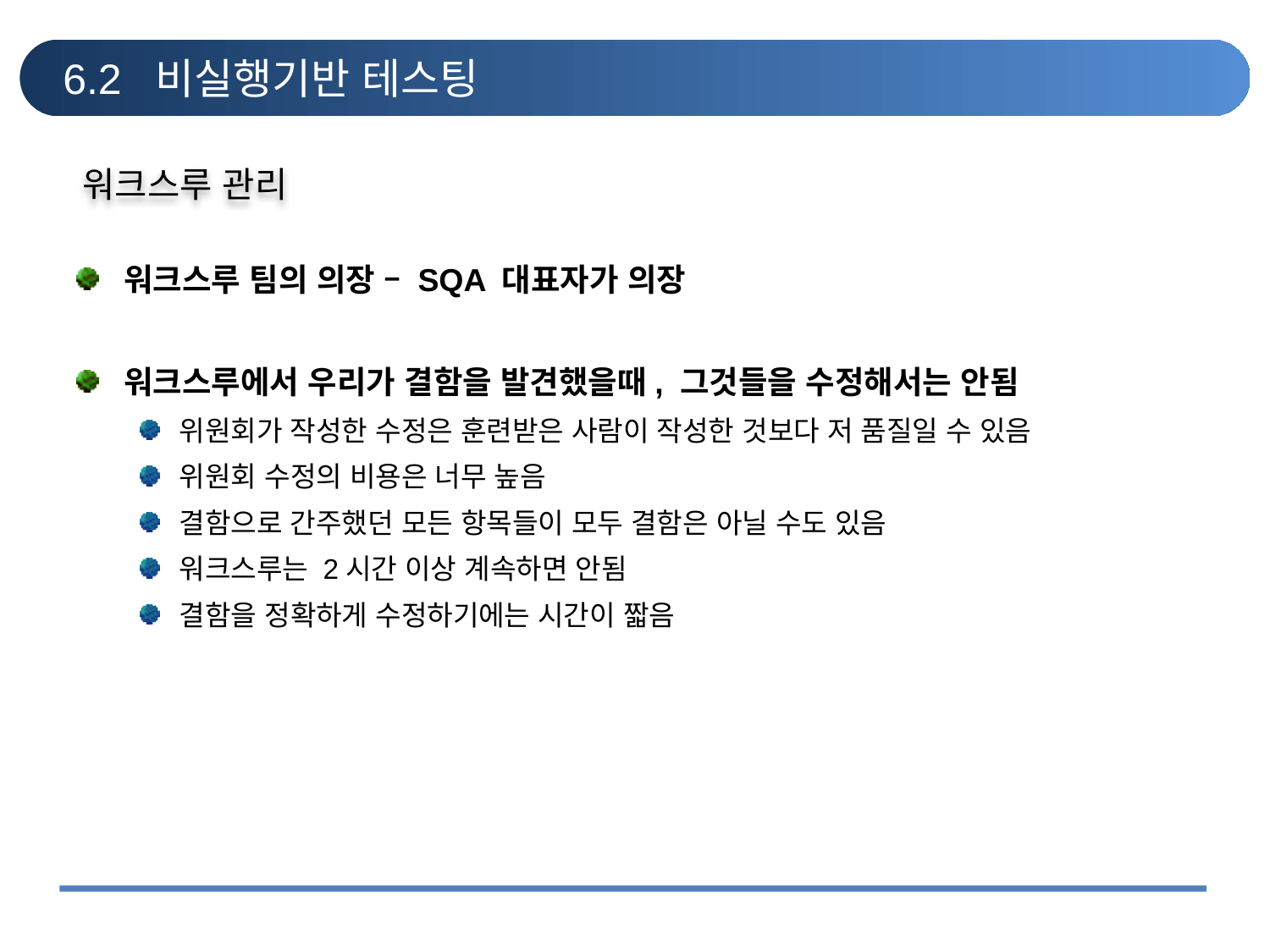

# 6.2  비실행기반 테스팅
워크스루 관리
워크스루 팀의 의장 – SQA 대표자가 의장

워크스루에서 우리가 결함을 발견했을때, 그것들을 수정해서는 안됨
위원회가 작성한 수정은 훈련받은 사람이 작성한 것보다 저 품질일 수 있음
위원회 수정의 비용은 너무 높음
결함으로 간주했던 모든 항목들이 모두 결함은 아닐 수도 있음
워크스루는 2시간 이상 계속하면 안됨
결함을 정확하게 수정하기에는 시간이 짧음